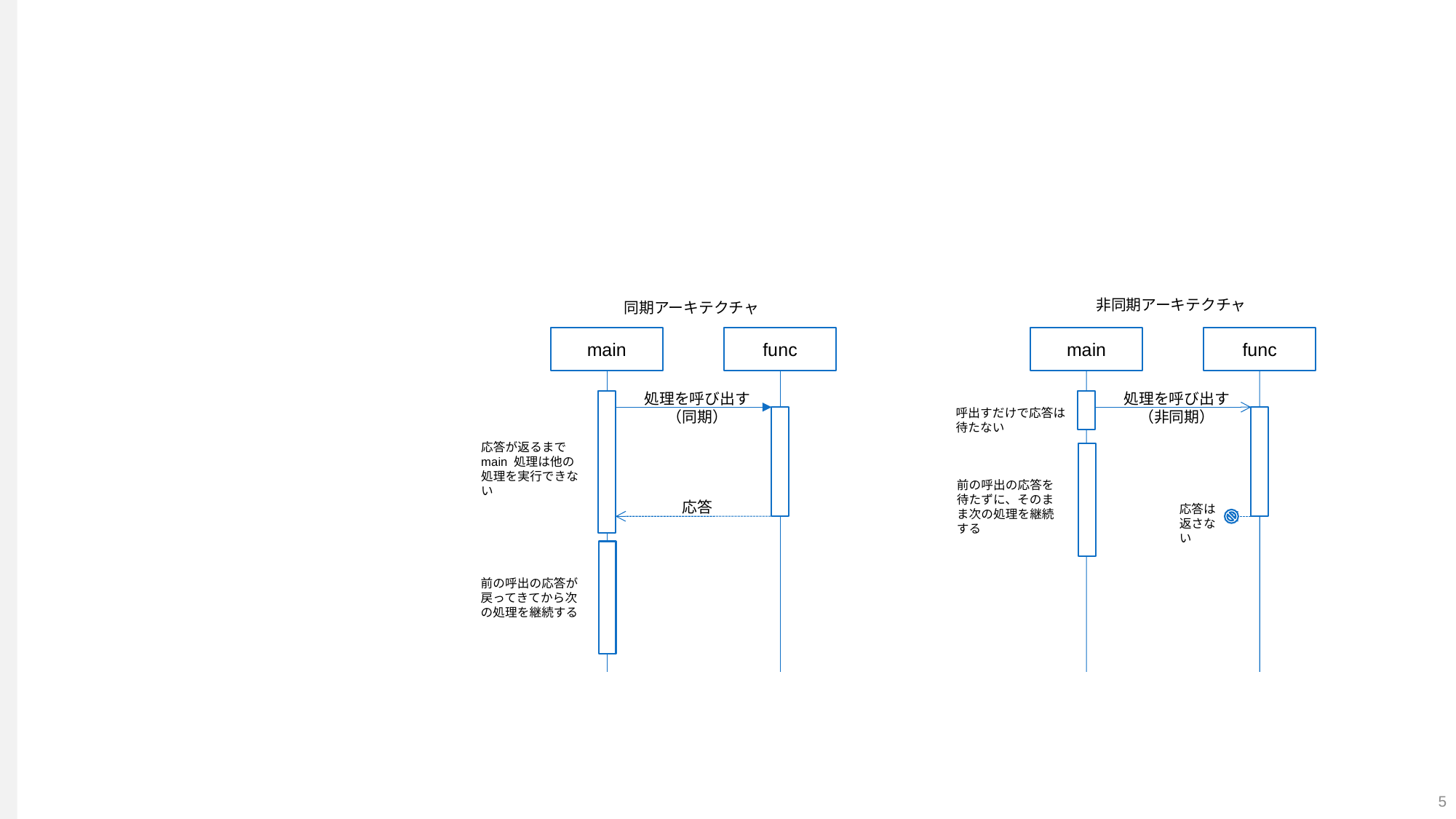

#
非同期アーキテクチャ
同期アーキテクチャ
main
func
main
func
処理を呼び出す
（同期）
処理を呼び出す
（非同期）

呼出すだけで応答は待たない

応答が返るまで main 処理は他の処理を実行できない

前の呼出の応答を待たずに、そのまま次の処理を継続する
応答
応答は返さない

前の呼出の応答が戻ってきてから次の処理を継続する
5